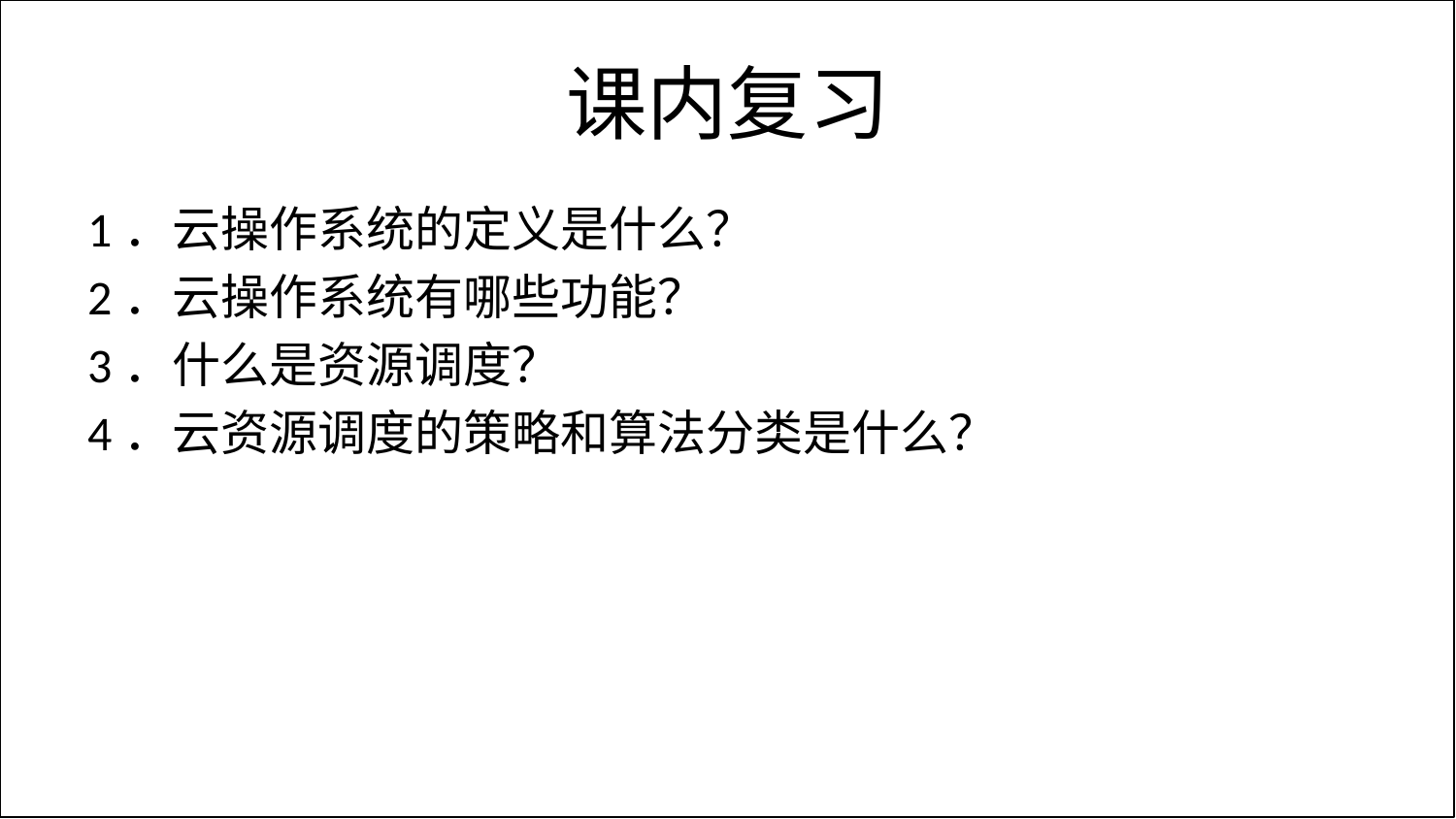

# 课内复习
1．云操作系统的定义是什么？
2．云操作系统有哪些功能？
3．什么是资源调度？
4．云资源调度的策略和算法分类是什么？